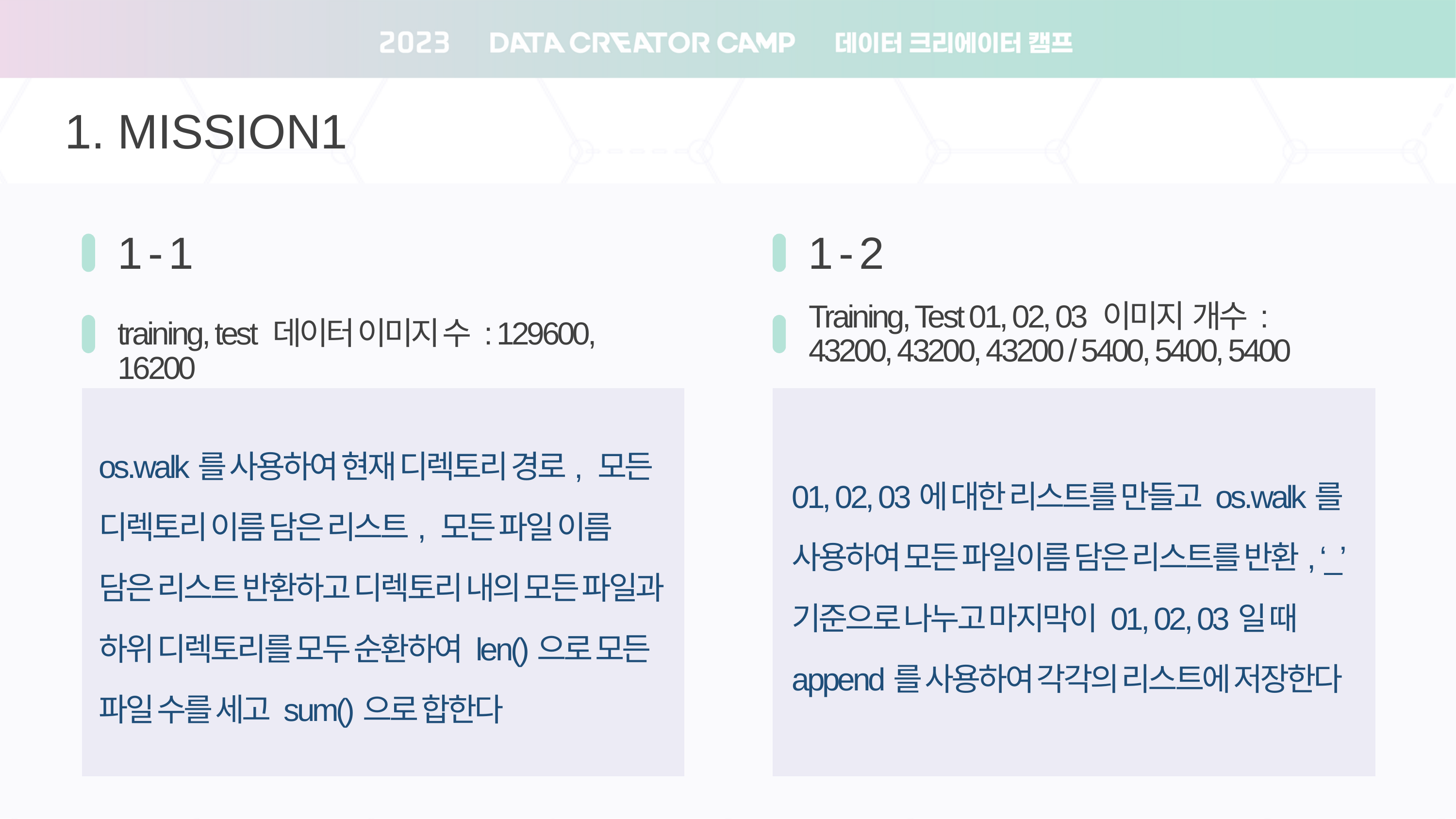

1. MISSION1

1 - 1
1 - 2

Training, Test 01, 02, 03 이미지  개수 : 43200, 43200, 43200 / 5400, 5400, 5400

training, test 데이터 이미지 수 : 129600, 16200

os.walk를 사용하여 현재 디렉토리 경로, 모든 디렉토리 이름 담은 리스트, 모든 파일 이름 담은 리스트 반환하고 디렉토리 내의 모든 파일과 하위 디렉토리를 모두 순환하여 len()으로 모든 파일 수를 세고 sum()으로 합한다
01, 02, 03에 대한 리스트를 만들고 os.walk를 사용하여 모든 파일이름 담은 리스트를 반환, ‘_’ 기준으로 나누고 마지막이 01, 02, 03일 때 append를 사용하여 각각의 리스트에 저장한다